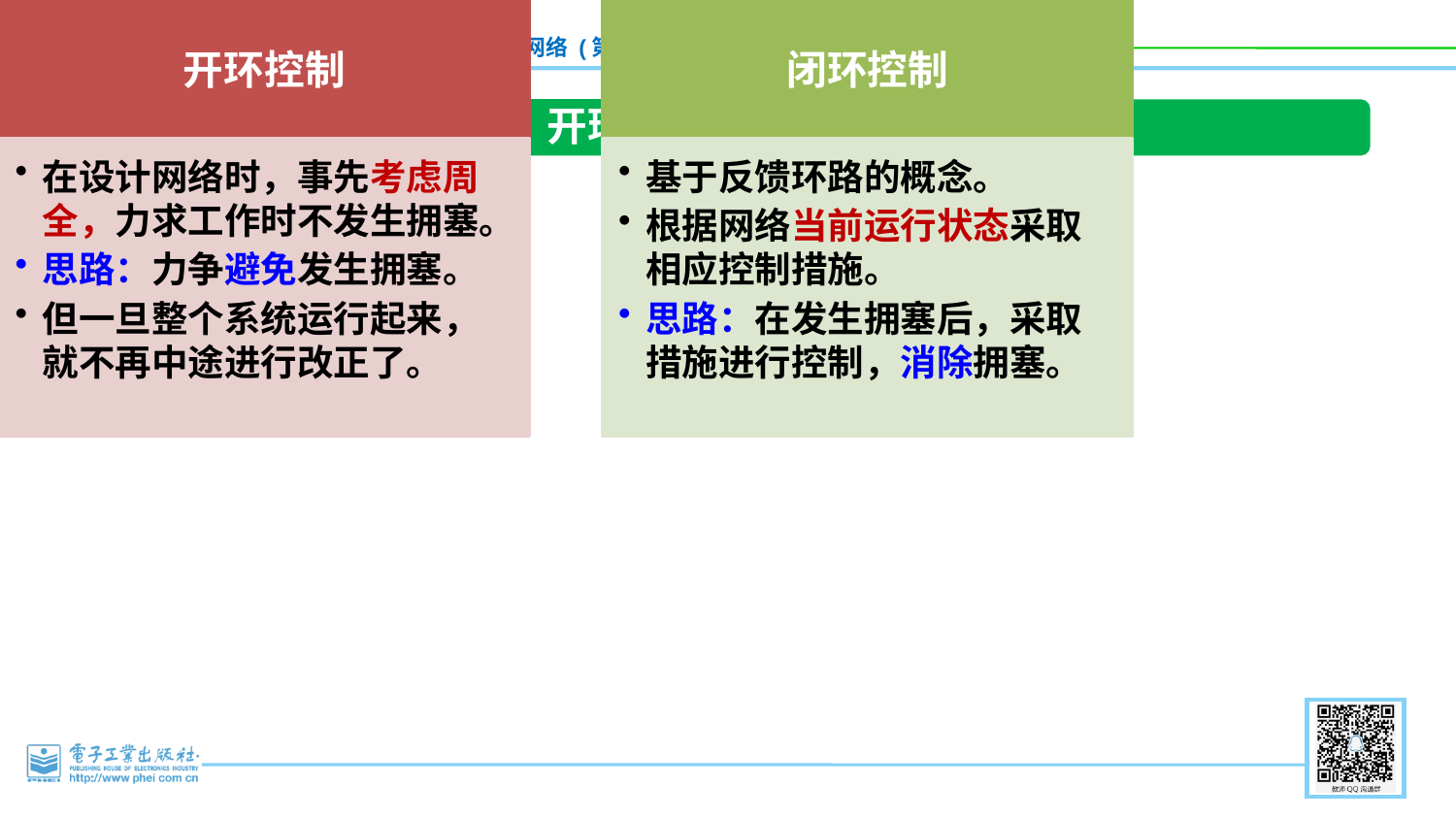

开环控制和闭环控制

开环控制
在设计网络时，事先考虑周全，力求工作时不发生拥塞。
思路：力争避免发生拥塞。
但一旦整个系统运行起来，就不再中途进行改正了。
闭环控制
基于反馈环路的概念。
根据网络当前运行状态采取相应控制措施。
思路：在发生拥塞后，采取措施进行控制，消除拥塞。